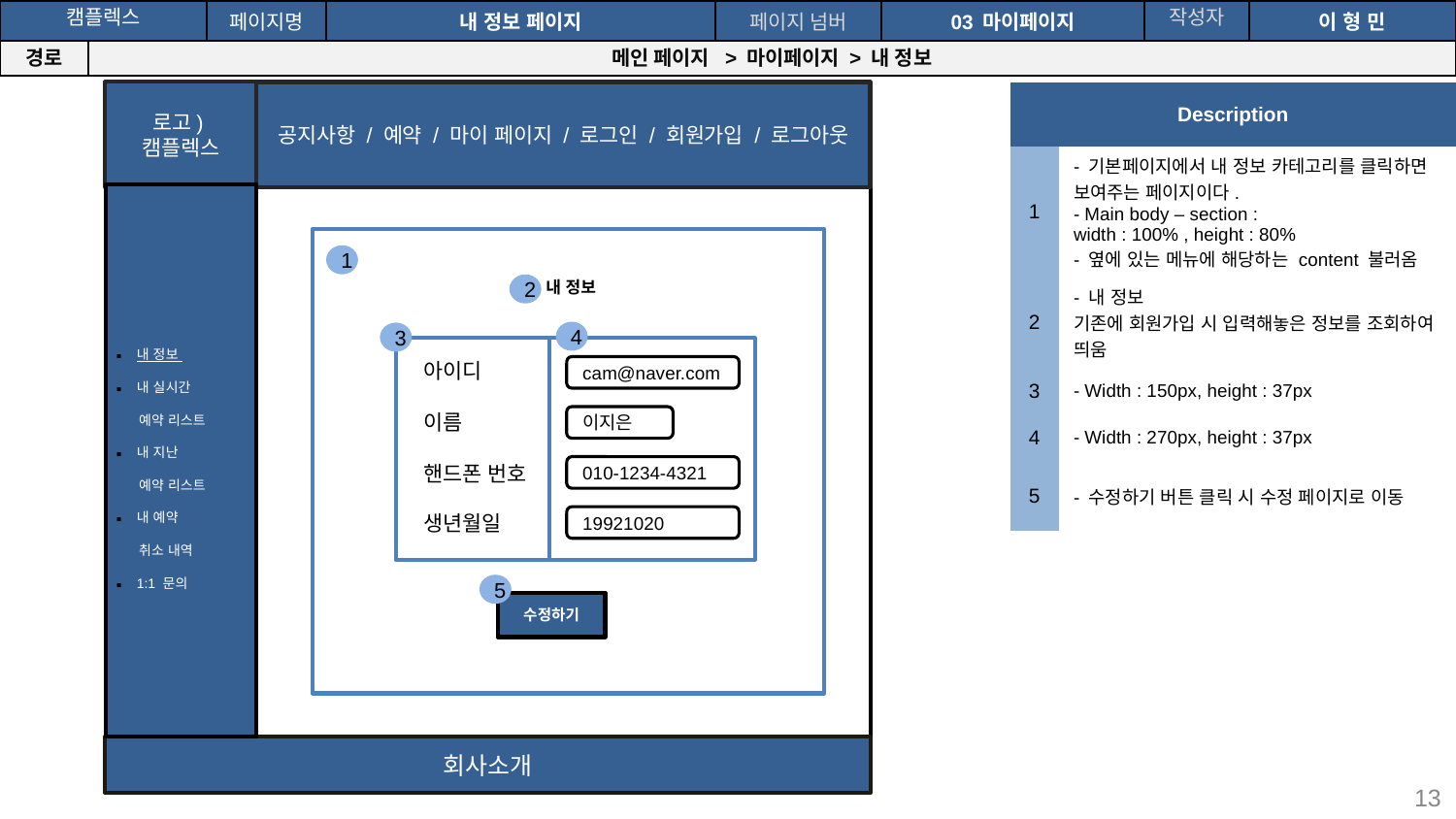

| 캠플렉스 |  | 페이지명 | 내 정보 페이지 | 페이지 넘버 | 03 마이페이지 | 작성자 | 이 형 민 |
| --- | --- | --- | --- | --- | --- | --- | --- |
| 경로 | 메인 페이지 > 마이페이지 > 내 정보 |  |  |  |  |  |  |
로고)
캠플렉스
공지사항 / 예약 / 마이 페이지 / 로그인 / 회원가입 / 로그아웃
회사소개
| Description |  |
| --- | --- |
| 1 | - 기본페이지에서 내 정보 카테고리를 클릭하면 보여주는 페이지이다. - Main body – section : width : 100% , height : 80% - 옆에 있는 메뉴에 해당하는 content 불러옴 |
| 2 | - 내 정보 기존에 회원가입 시 입력해놓은 정보를 조회하여 띄움 |
| 3 | - Width : 150px, height : 37px |
| 4 | - Width : 270px, height : 37px |
| 5 | - 수정하기 버튼 클릭 시 수정 페이지로 이동 |
내 정보
내 실시간
     예약 리스트
내 지난
     예약 리스트
내 예약
     취소 내역
1:1 문의

1
내 정보
2
4
3

아이디
cam@naver.com
이름
이지은
핸드폰 번호
010-1234-4321
생년월일
19921020
5
수정하기
13